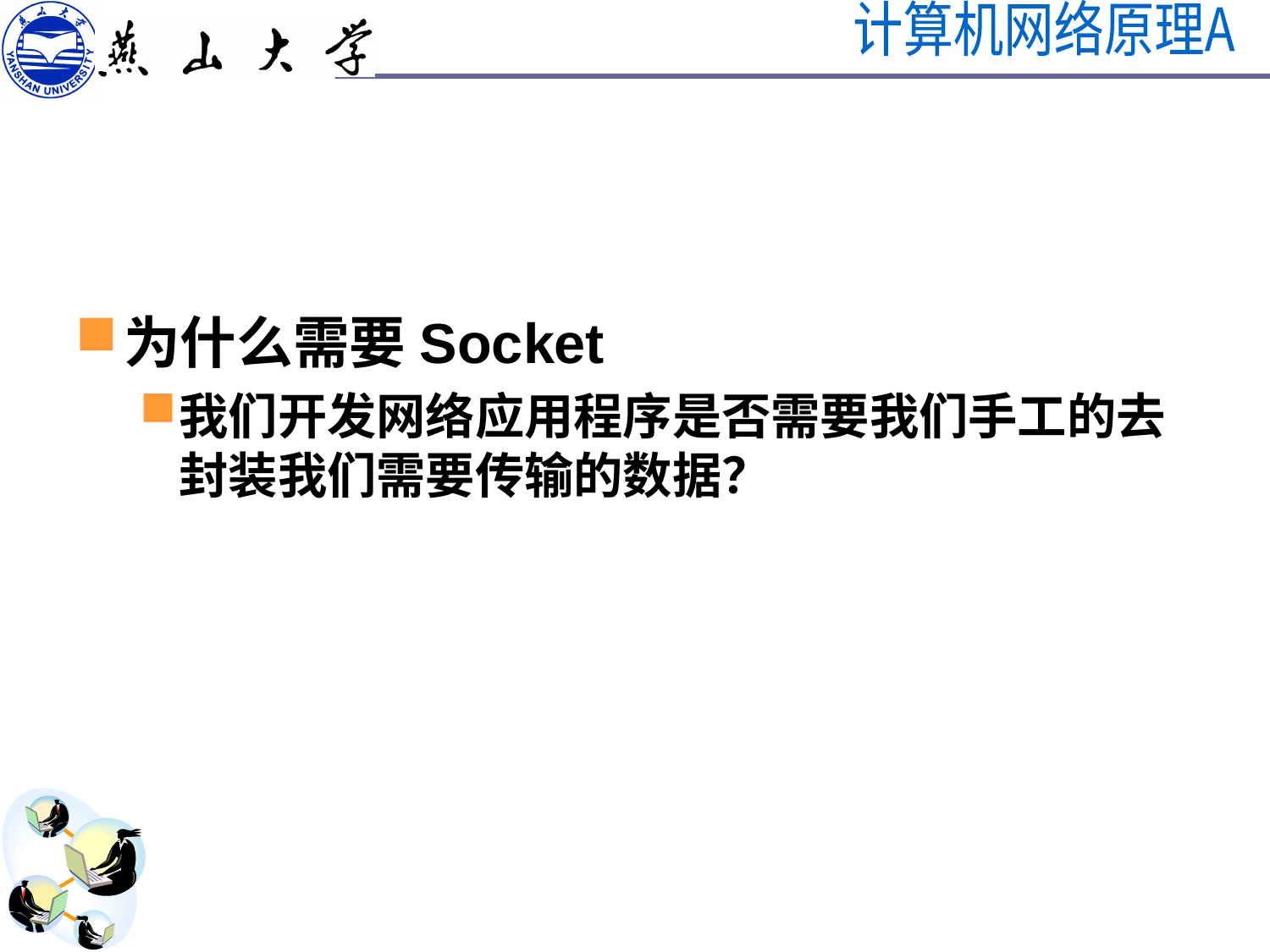

#

为什么需要Socket
我们开发网络应用程序是否需要我们手工的去封装我们需要传输的数据？
17